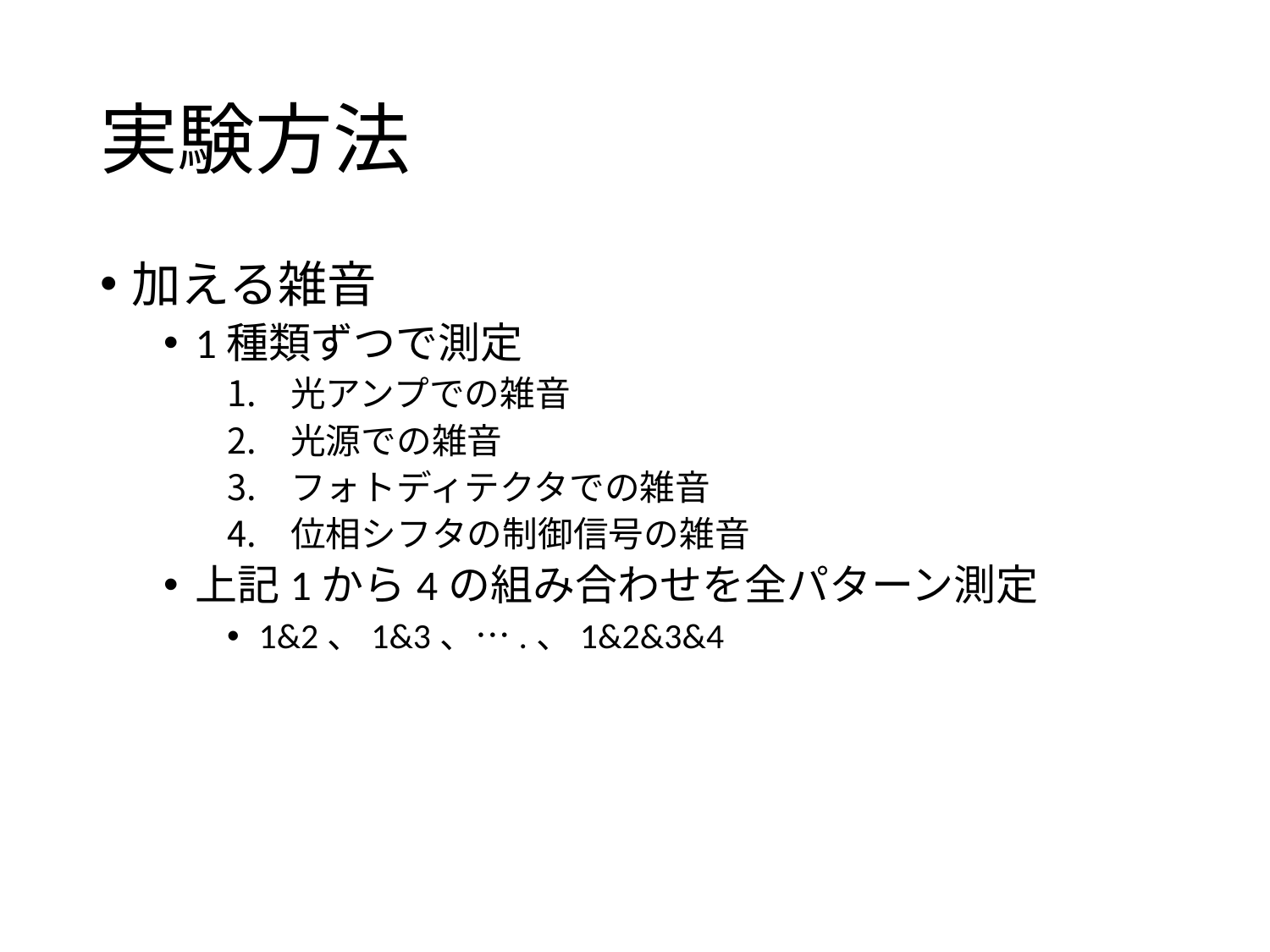

# 実験方法
加える雑音
1種類ずつで測定
光アンプでの雑音
光源での雑音
フォトディテクタでの雑音
位相シフタの制御信号の雑音
上記1から4の組み合わせを全パターン測定
1&2、1&3、….、1&2&3&4